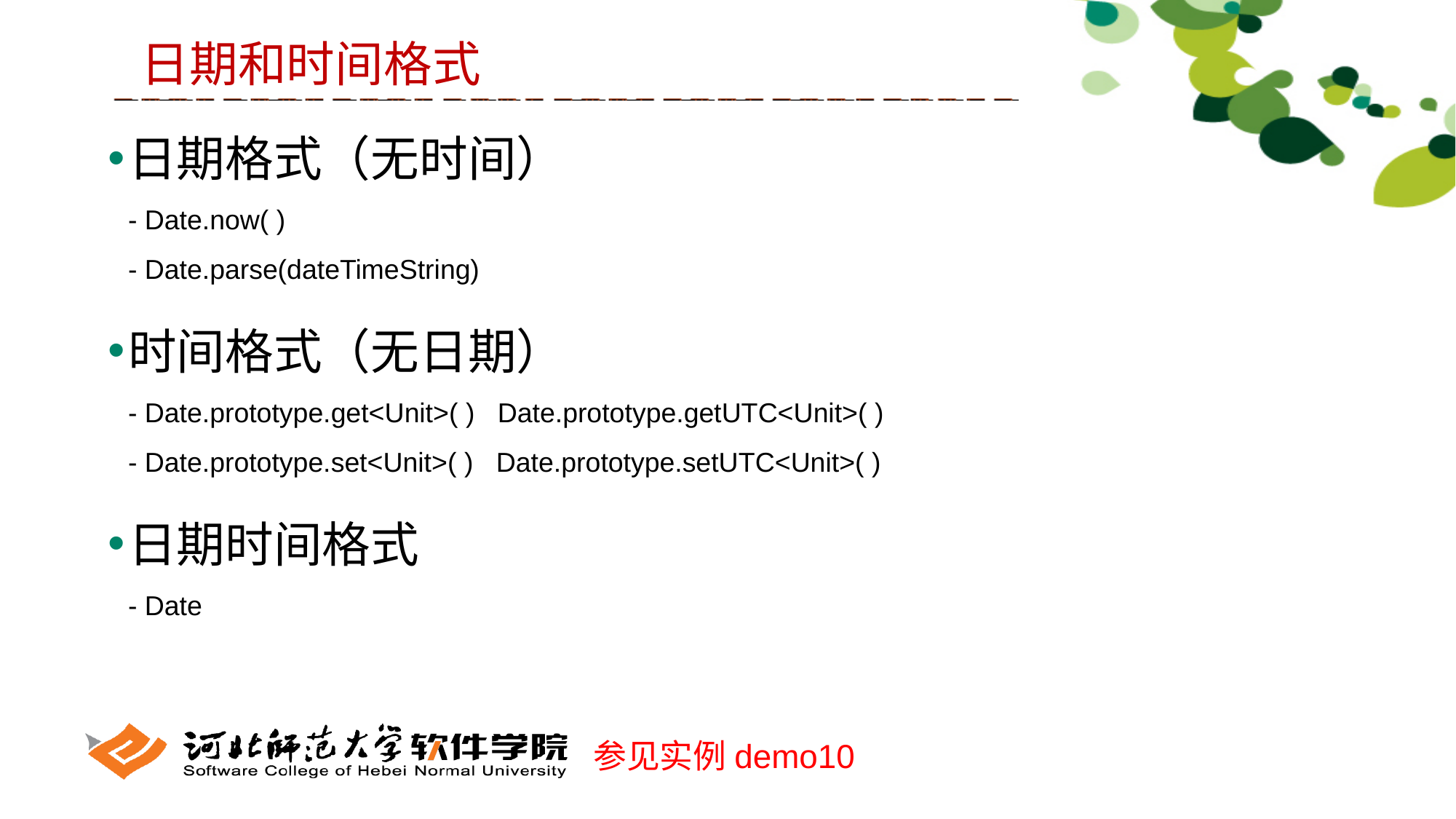

日期和时间格式
日期格式（无时间）
- Date.now( )
- Date.parse(dateTimeString)
时间格式（无日期）
- Date.prototype.get<Unit>( )   Date.prototype.getUTC<Unit>( )
- Date.prototype.set<Unit>( )   Date.prototype.setUTC<Unit>( )
日期时间格式
- Date

参见实例demo10